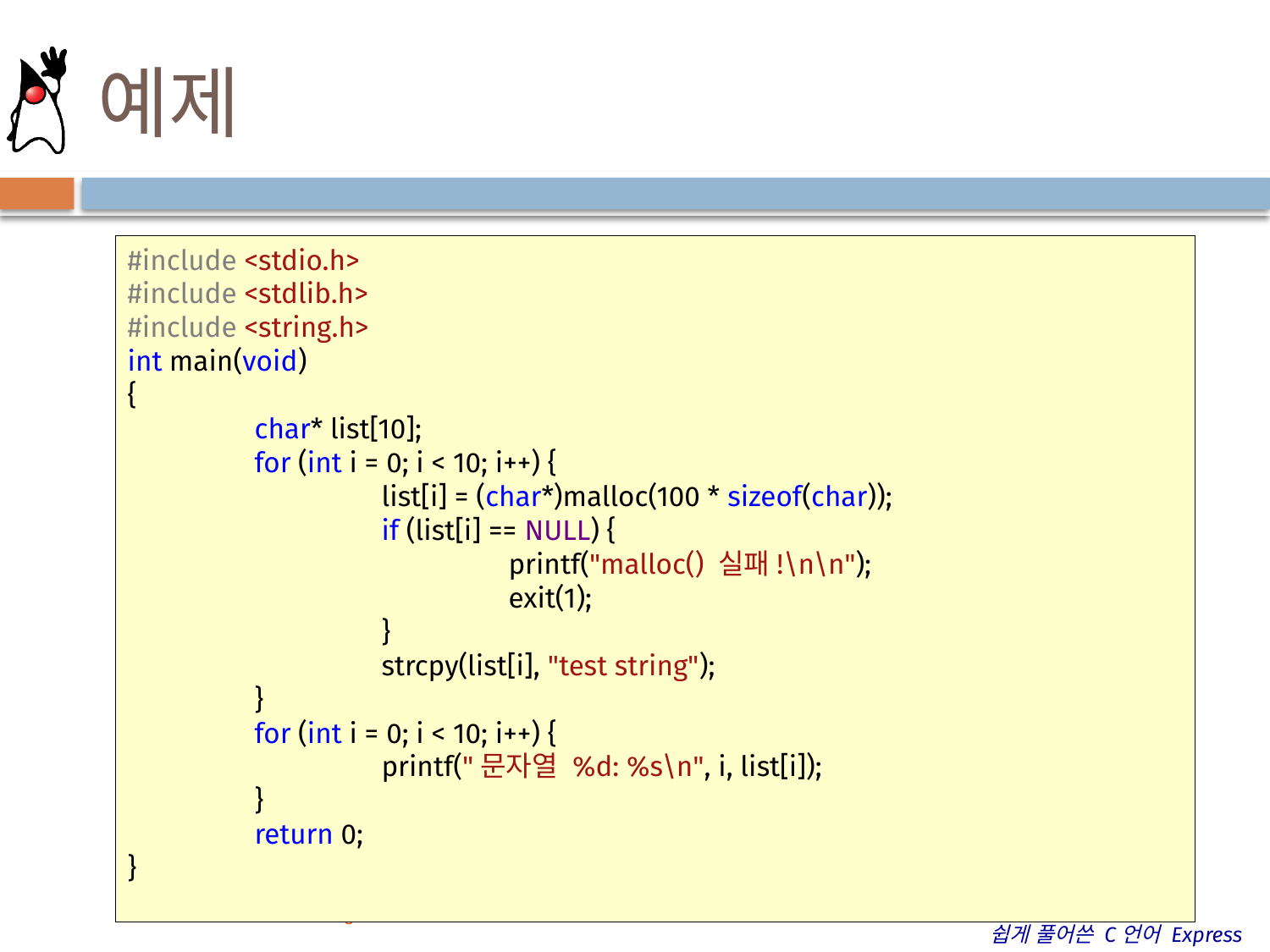

# 예제
#include <stdio.h>
#include <stdlib.h>
#include <string.h>
int main(void)
{
	char* list[10];
	for (int i = 0; i < 10; i++) {
		list[i] = (char*)malloc(100 * sizeof(char));
		if (list[i] == NULL) {
			printf("malloc() 실패!\n\n");
			exit(1);
		}
		strcpy(list[i], "test string");
	}
	for (int i = 0; i < 10; i++) {
		printf("문자열 %d: %s\n", i, list[i]);
	}
	return 0;
}